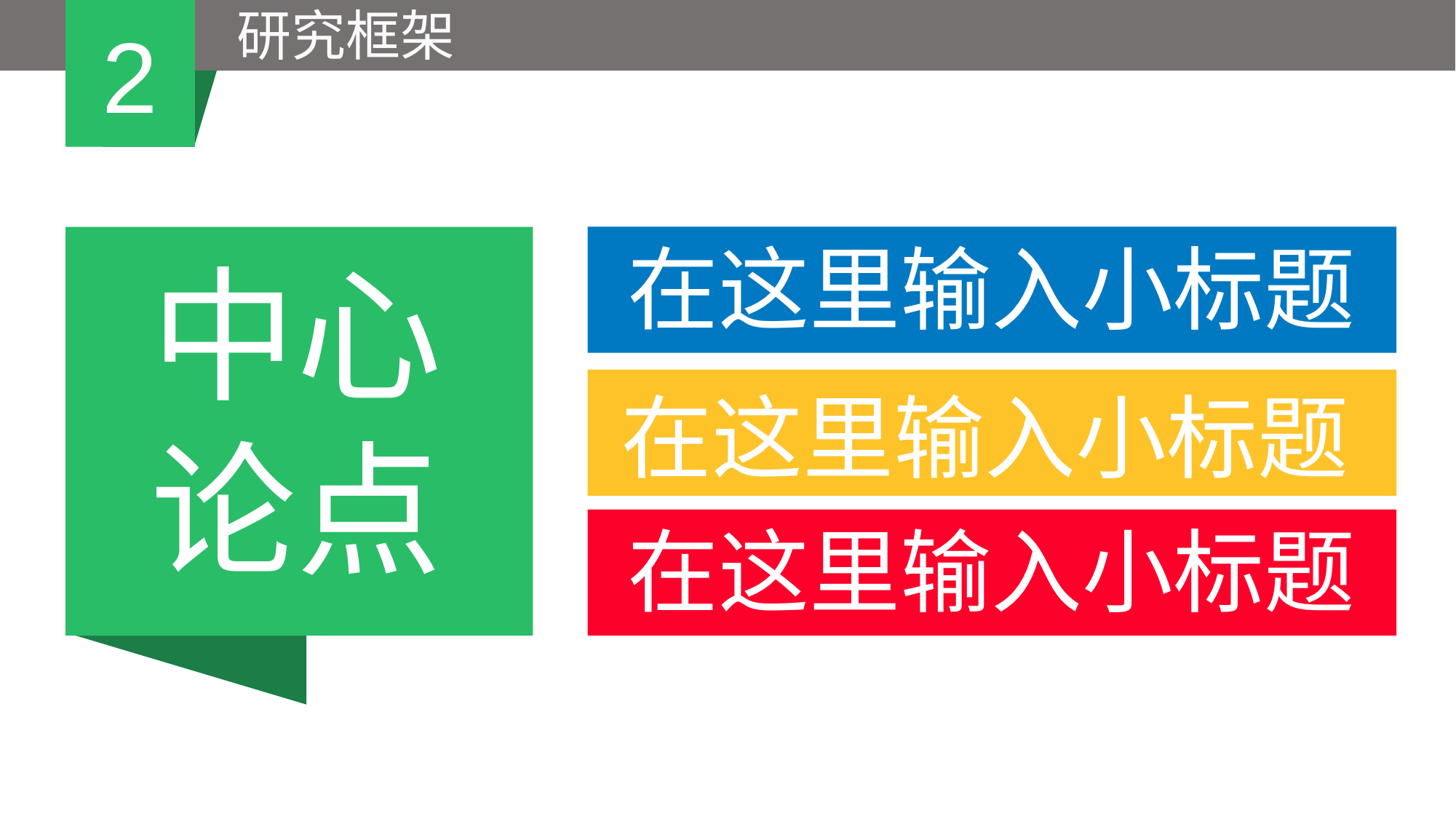

研究框架
2

在这里输入小标题

中心
论点
在这里输入小标题

在这里输入小标题